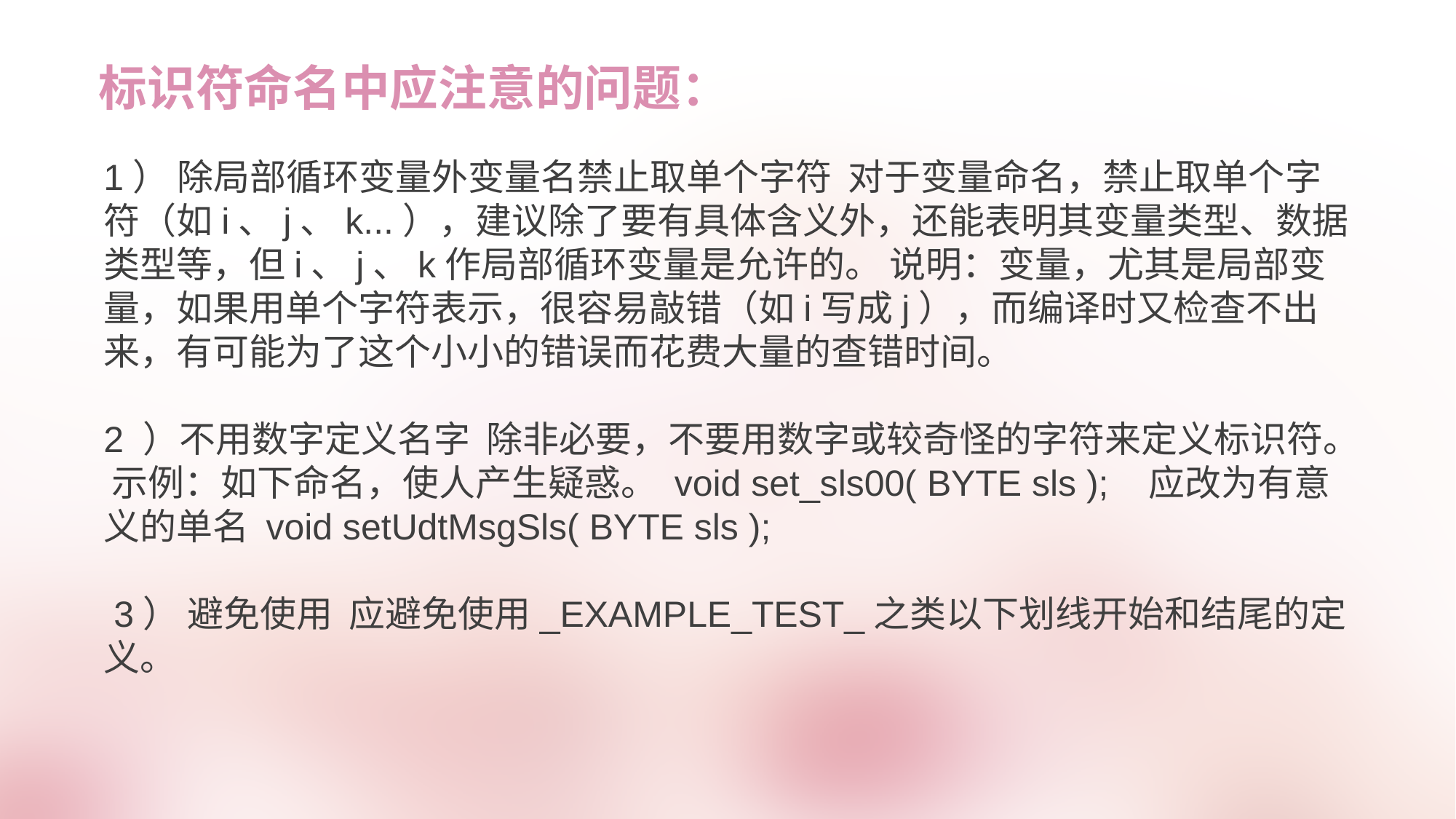

标识符命名中应注意的问题：
1） 除局部循环变量外变量名禁止取单个字符  对于变量命名，禁止取单个字符（如i、j、k...），建议除了要有具体含义外，还能表明其变量类型、数据类型等，但i、j、k作局部循环变量是允许的。 说明：变量，尤其是局部变量，如果用单个字符表示，很容易敲错（如i写成j），而编译时又检查不出来，有可能为了这个小小的错误而花费大量的查错时间。

2 ）不用数字定义名字  除非必要，不要用数字或较奇怪的字符来定义标识符。 示例：如下命名，使人产生疑惑。 void set_sls00( BYTE sls );   应改为有意义的单名 void setUdtMsgSls( BYTE sls );

 3） 避免使用  应避免使用_EXAMPLE_TEST_之类以下划线开始和结尾的定义。